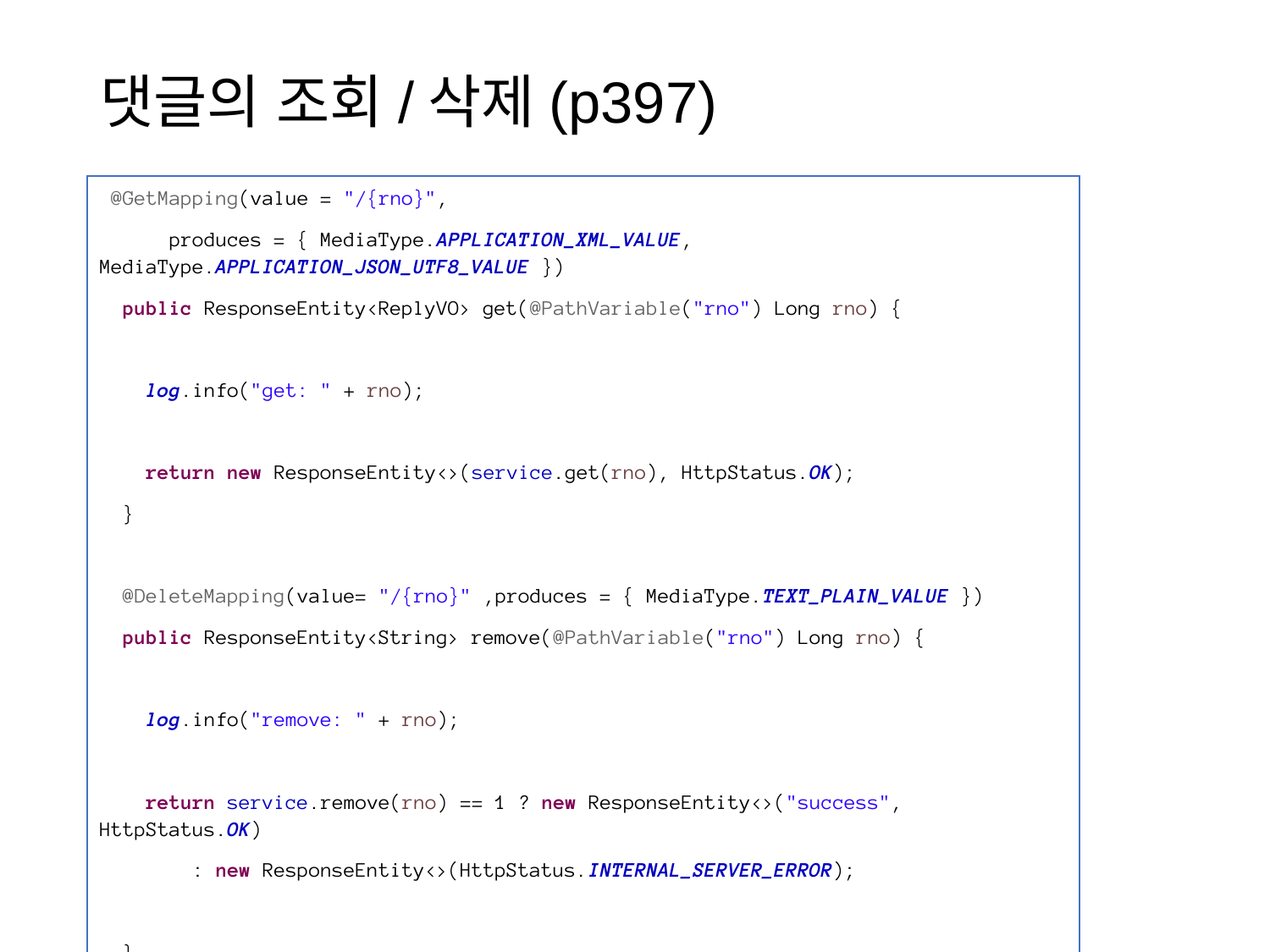

# 댓글의 조회/삭제(p397)

 @GetMapping(value = "/{rno}",
      produces = { MediaType.APPLICATION_XML_VALUE, MediaType.APPLICATION_JSON_UTF8_VALUE })
  public ResponseEntity<ReplyVO> get(@PathVariable("rno") Long rno) {

    log.info("get: " + rno);

    return new ResponseEntity<>(service.get(rno), HttpStatus.OK);
  }

  @DeleteMapping(value= "/{rno}" ,produces = { MediaType.TEXT_PLAIN_VALUE })
  public ResponseEntity<String> remove(@PathVariable("rno") Long rno) {

    log.info("remove: " + rno);

    return service.remove(rno) == 1 ? new ResponseEntity<>("success", HttpStatus.OK)
        : new ResponseEntity<>(HttpStatus.INTERNAL_SERVER_ERROR);

  }